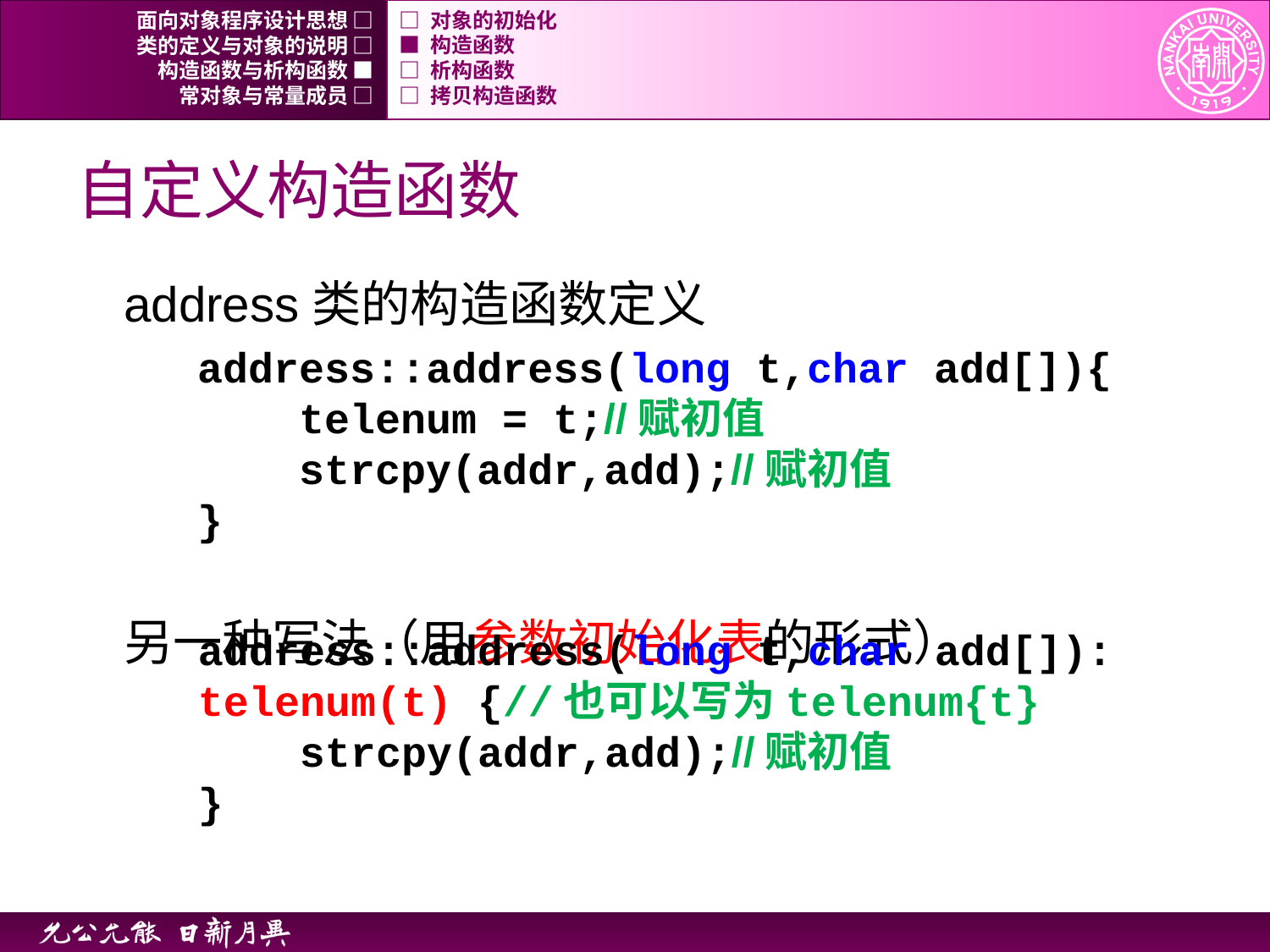

面向对象程序设计思想 □
□ 对象的初始化
类的定义与对象的说明 □
■ 构造函数
构造函数与析构函数 ■
□ 析构函数
常对象与常量成员 □

□ 拷贝构造函数
# 自定义构造函数
address类的构造函数定义

另一种写法（用参数初始化表的形式）
address::address(long t,char add[]){
    telenum = t;//赋初值
    strcpy(addr,add);//赋初值
}
address::address(long t,char add[]):
telenum(t) {//也可以写为telenum{t}
    strcpy(addr,add);//赋初值
}